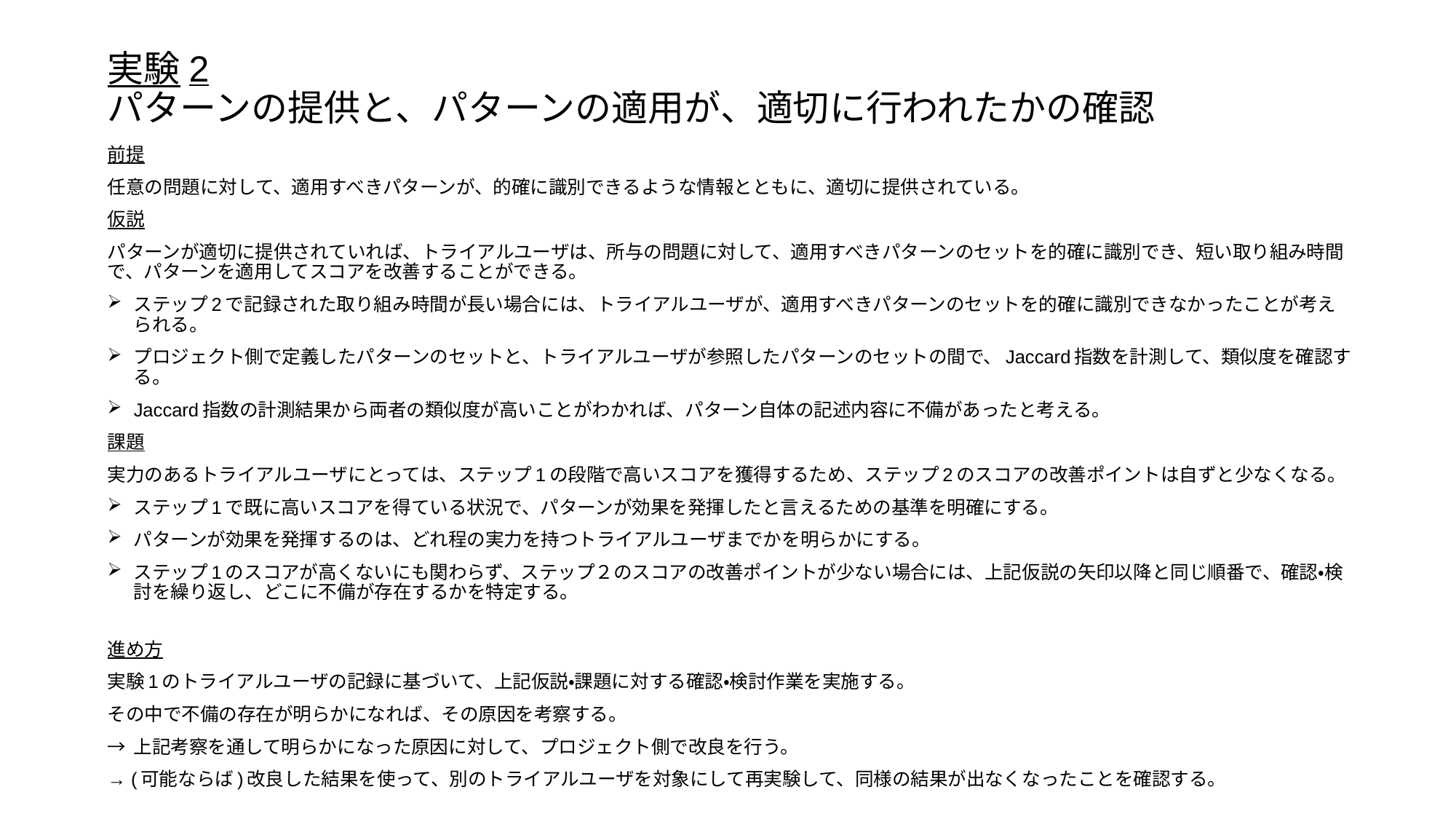

# 実験2 パターンの提供と、パターンの適用が、適切に行われたかの確認
前提
任意の問題に対して、適用すべきパターンが、的確に識別できるような情報とともに、適切に提供されている。
仮説
パターンが適切に提供されていれば、トライアルユーザは、所与の問題に対して、適用すべきパターンのセットを的確に識別でき、短い取り組み時間で、パターンを適用してスコアを改善することができる。
ステップ2で記録された取り組み時間が長い場合には、トライアルユーザが、適用すべきパターンのセットを的確に識別できなかったことが考えられる。
プロジェクト側で定義したパターンのセットと、トライアルユーザが参照したパターンのセットの間で、Jaccard指数を計測して、類似度を確認する。
Jaccard指数の計測結果から両者の類似度が高いことがわかれば、パターン自体の記述内容に不備があったと考える。
課題
実力のあるトライアルユーザにとっては、ステップ1の段階で高いスコアを獲得するため、ステップ2のスコアの改善ポイントは自ずと少なくなる。
ステップ1で既に高いスコアを得ている状況で、パターンが効果を発揮したと言えるための基準を明確にする。
パターンが効果を発揮するのは、どれ程の実力を持つトライアルユーザまでかを明らかにする。
ステップ1のスコアが高くないにも関わらず、ステップ２のスコアの改善ポイントが少ない場合には、上記仮説の矢印以降と同じ順番で、確認・検討を繰り返し、どこに不備が存在するかを特定する。

進め方
実験1のトライアルユーザの記録に基づいて、上記仮説・課題に対する確認・検討作業を実施する。
その中で不備の存在が明らかになれば、その原因を考察する。
→ 上記考察を通して明らかになった原因に対して、プロジェクト側で改良を行う。
→ (可能ならば)改良した結果を使って、別のトライアルユーザを対象にして再実験して、同様の結果が出なくなったことを確認する。